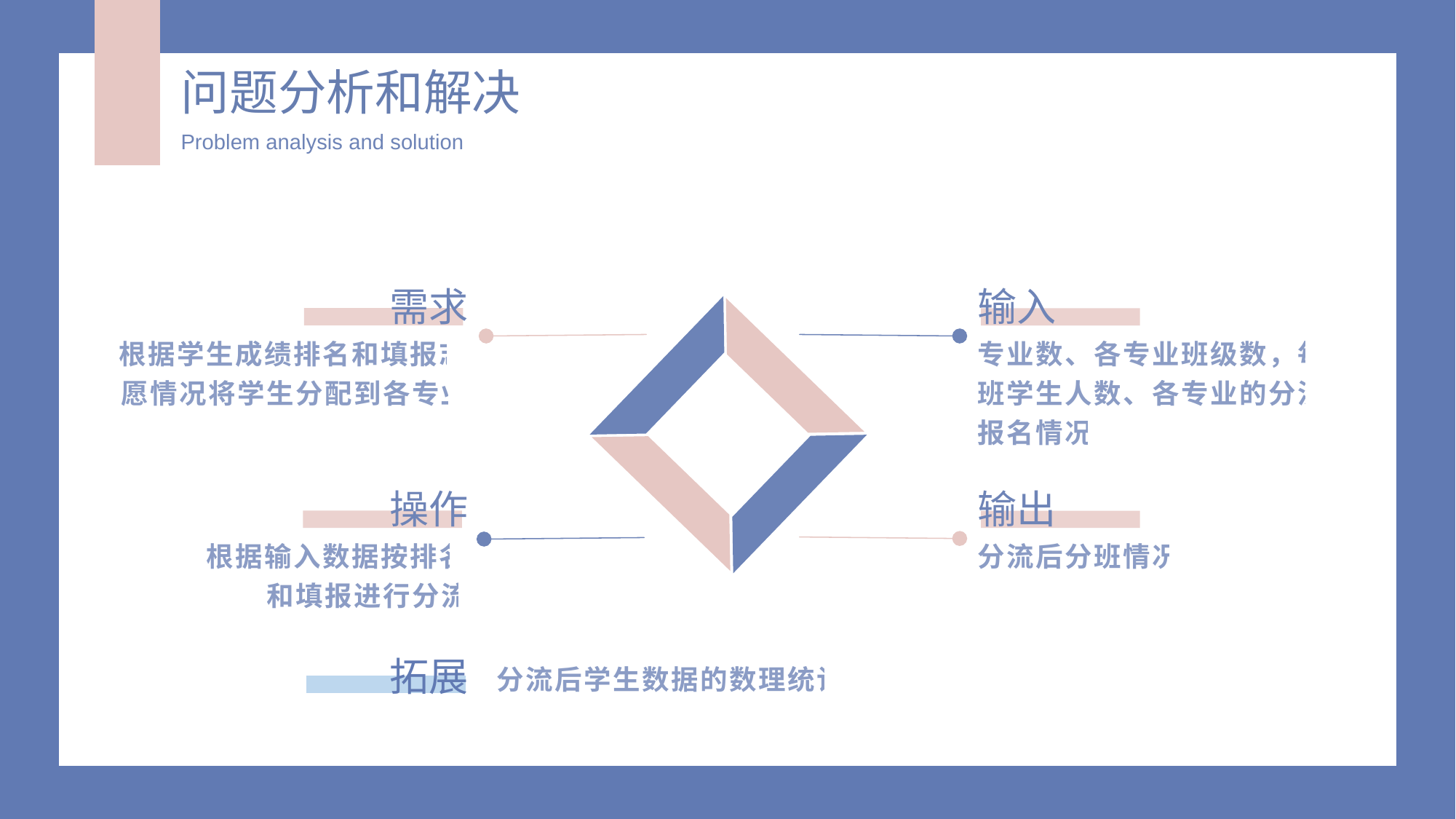

问题分析和解决
Problem analysis and solution

需求
输入
根据学生成绩排名和填报志愿情况将学生分配到各专业
专业数、各专业班级数，每班学生人数、各专业的分流报名情况

操作
输出
根据输入数据按排名和填报进行分流
分流后分班情况

拓展
分流后学生数据的数理统计